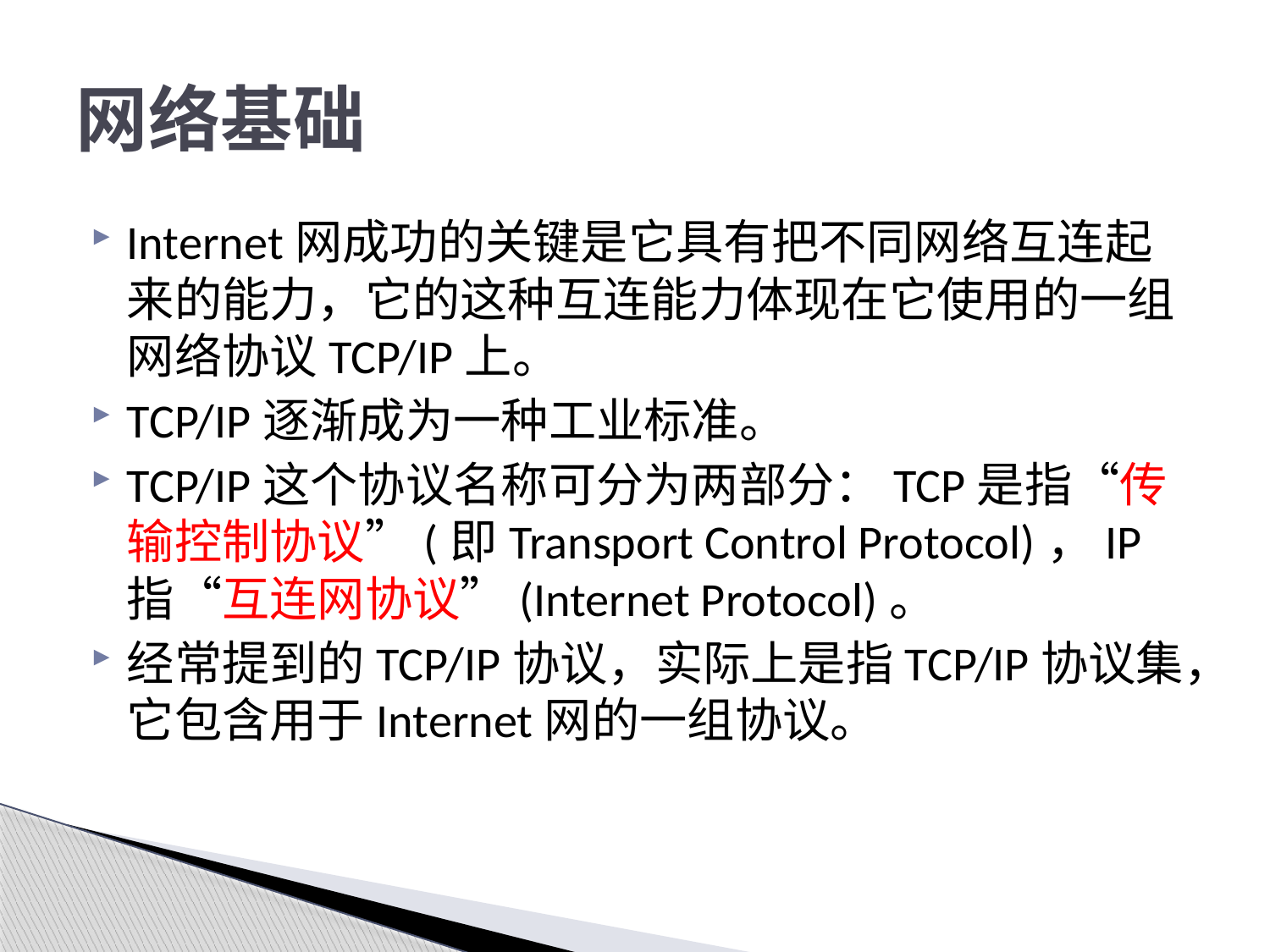

# 网络基础
Internet网成功的关键是它具有把不同网络互连起来的能力，它的这种互连能力体现在它使用的一组网络协议TCP/IP上。
TCP/IP逐渐成为一种工业标准。
TCP/IP这个协议名称可分为两部分：TCP是指“传输控制协议”(即Transport Control Protocol)，IP指“互连网协议”(Internet Protocol)。
经常提到的TCP/IP协议，实际上是指TCP/IP协议集，它包含用于Internet网的一组协议。